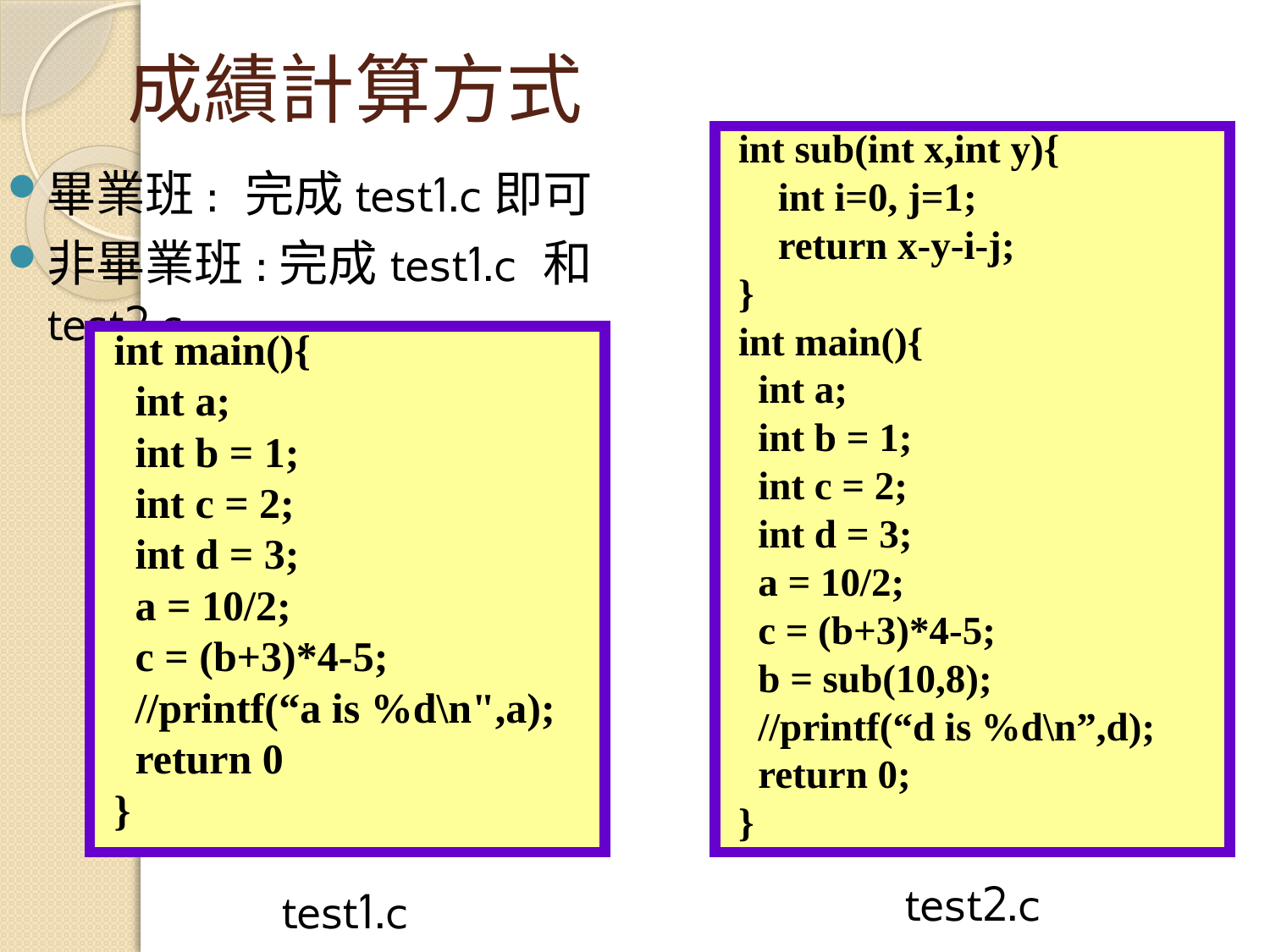

# 成績計算方式
int sub(int x,int y){
    int i=0, j=1;
    return x-y-i-j;
}
int main(){
  int a;
  int b = 1;
  int c = 2;
  int d = 3;
  a = 10/2;
  c = (b+3)*4-5;
  b = sub(10,8);
  //printf(“d is %d\n”,d);
  return 0;
}
畢業班: 完成test1.c即可
非畢業班:完成test1.c 和 test2.c

int main(){
  int a;
  int b = 1;
  int c = 2;
  int d = 3;
  a = 10/2;
  c = (b+3)*4-5;
  //printf(“a is %d\n",a);
  return 0
}

test2.c
test1.c